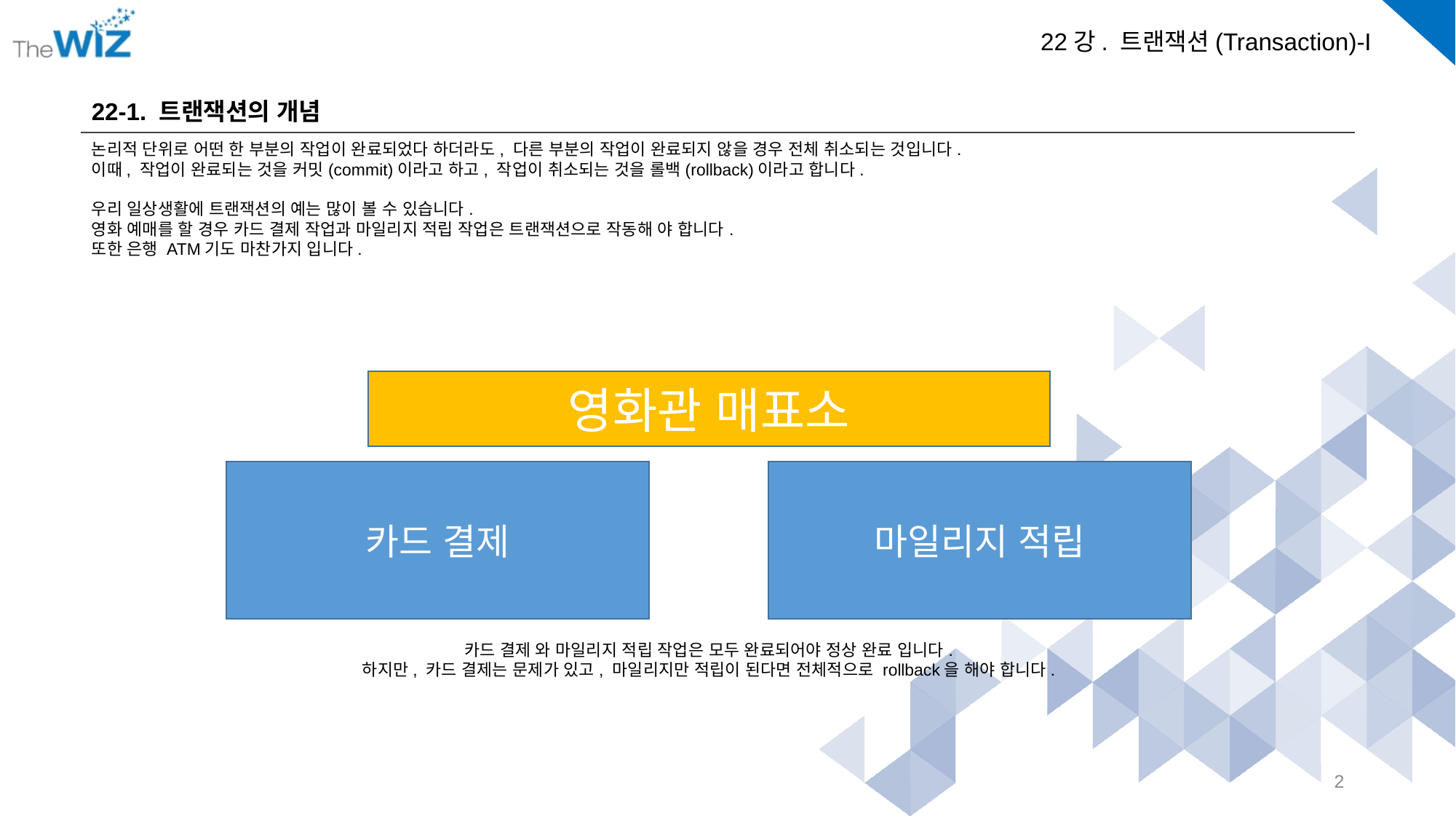

22-1. 트랜잭션의 개념
논리적 단위로 어떤 한 부분의 작업이 완료되었다 하더라도, 다른 부분의 작업이 완료되지 않을 경우 전체 취소되는 것입니다.
이때, 작업이 완료되는 것을 커밋(commit)이라고 하고, 작업이 취소되는 것을 롤백(rollback)이라고 합니다.
우리 일상생활에 트랜잭션의 예는 많이 볼 수 있습니다.
영화 예매를 할 경우 카드 결제 작업과 마일리지 적립 작업은 트랜잭션으로 작동해 야 합니다.
또한 은행 ATM기도 마찬가지 입니다.
영화관 매표소
카드 결제
마일리지 적립
카드 결제 와 마일리지 적립 작업은 모두 완료되어야 정상 완료 입니다.
하지만, 카드 결제는 문제가 있고, 마일리지만 적립이 된다면 전체적으로 rollback을 해야 합니다.
2